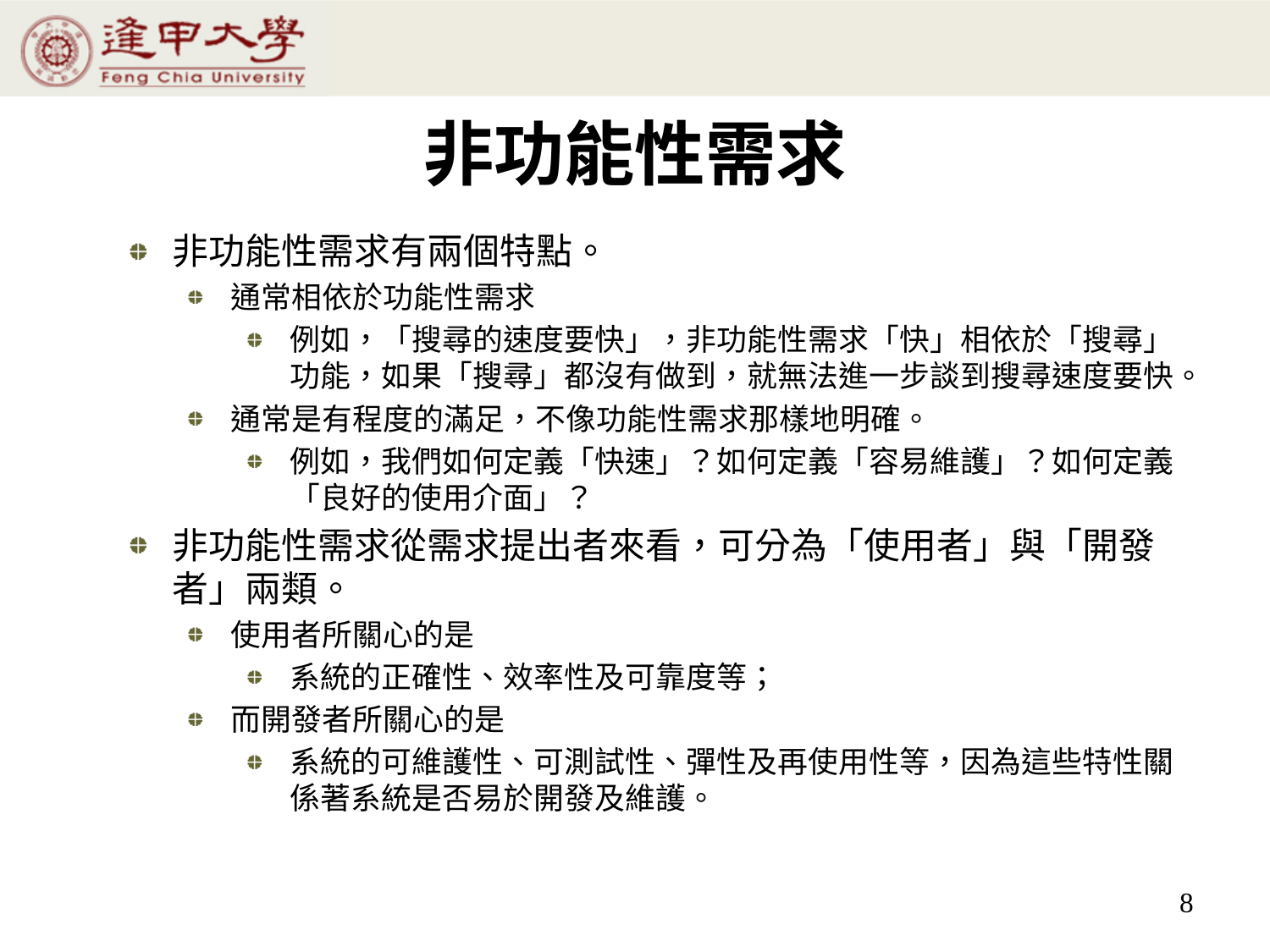

# 非功能性需求
非功能性需求有兩個特點。
通常相依於功能性需求
例如，「搜尋的速度要快」，非功能性需求「快」相依於「搜尋」功能，如果「搜尋」都沒有做到，就無法進一步談到搜尋速度要快。
通常是有程度的滿足，不像功能性需求那樣地明確。
例如，我們如何定義「快速」？如何定義「容易維護」？如何定義「良好的使用介面」？
非功能性需求從需求提出者來看，可分為「使用者」與「開發者」兩類。
使用者所關心的是
系統的正確性、效率性及可靠度等；
而開發者所關心的是
系統的可維護性、可測試性、彈性及再使用性等，因為這些特性關係著系統是否易於開發及維護。

8